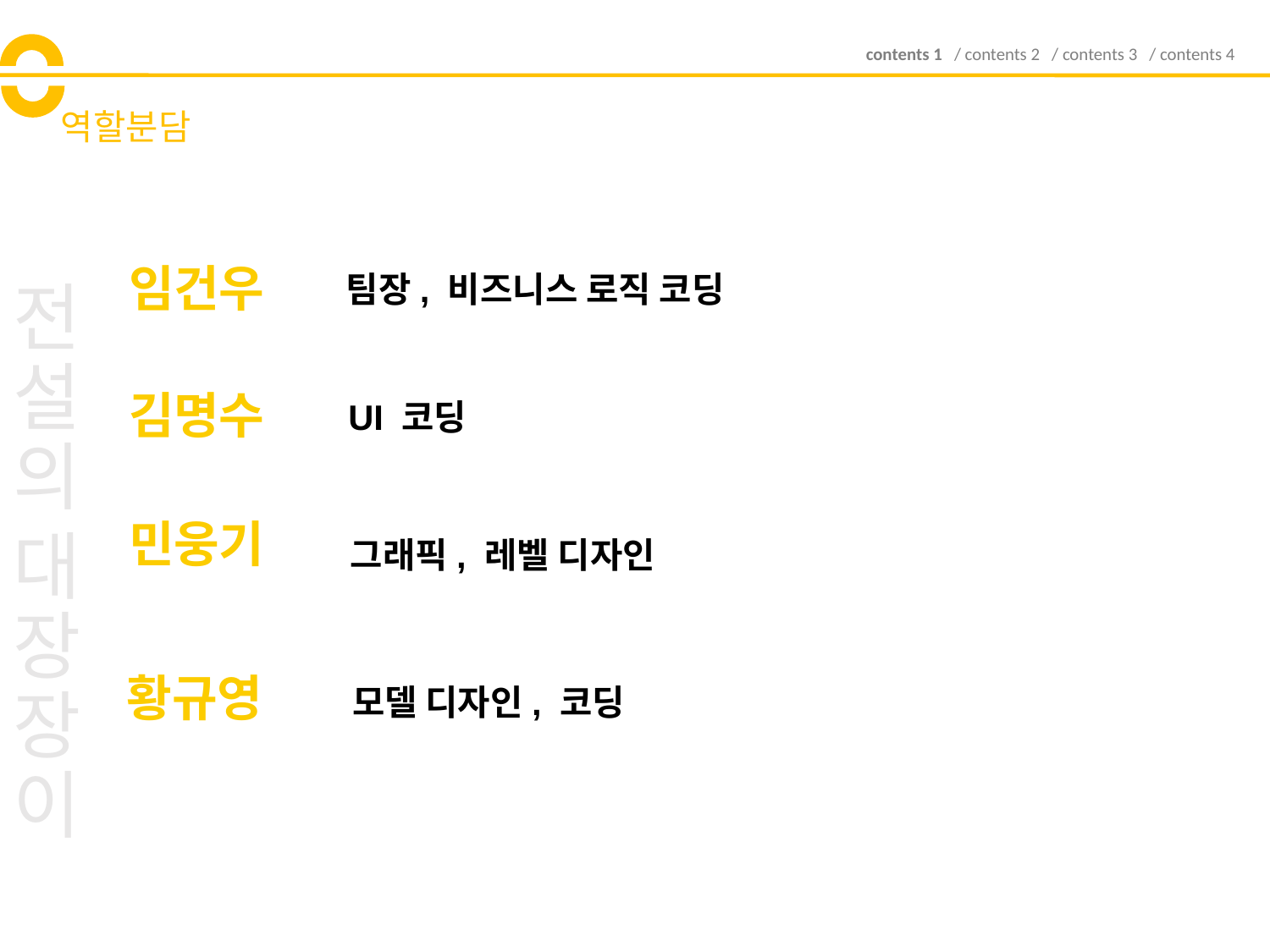

contents 1   / contents 2   / contents 3   / contents 4

# 역할분담

임건우
팀장, 비즈니스 로직 코딩
전설의
대장장이

김명수
UI 코딩

민웅기
그래픽, 레벨 디자인
황규영
모델 디자인, 코딩